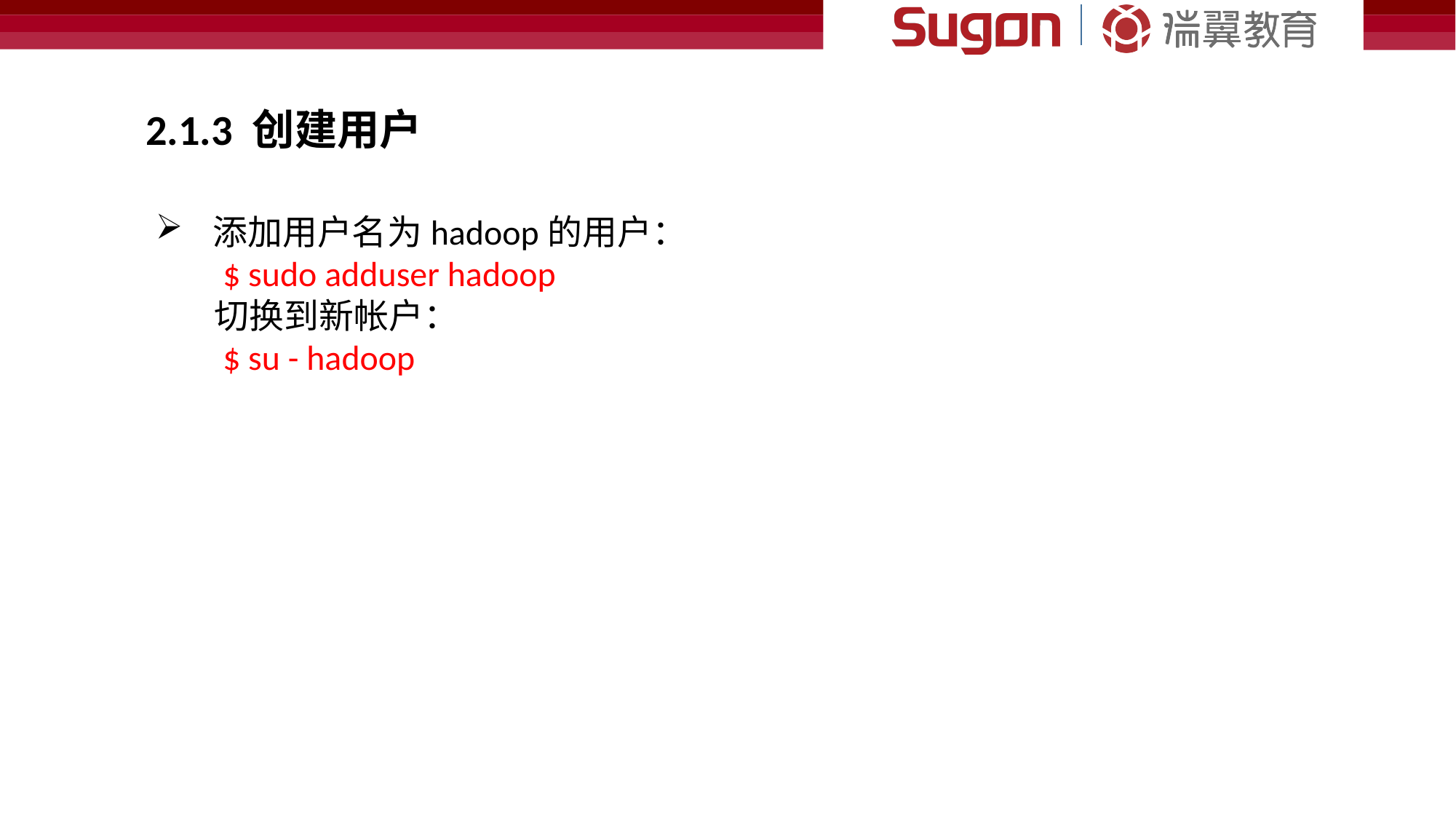

2.1.3 创建用户
 添加用户名为hadoop的用户：
  　$ sudo adduser hadoop
  　切换到新帐户：
  　$ su - hadoop